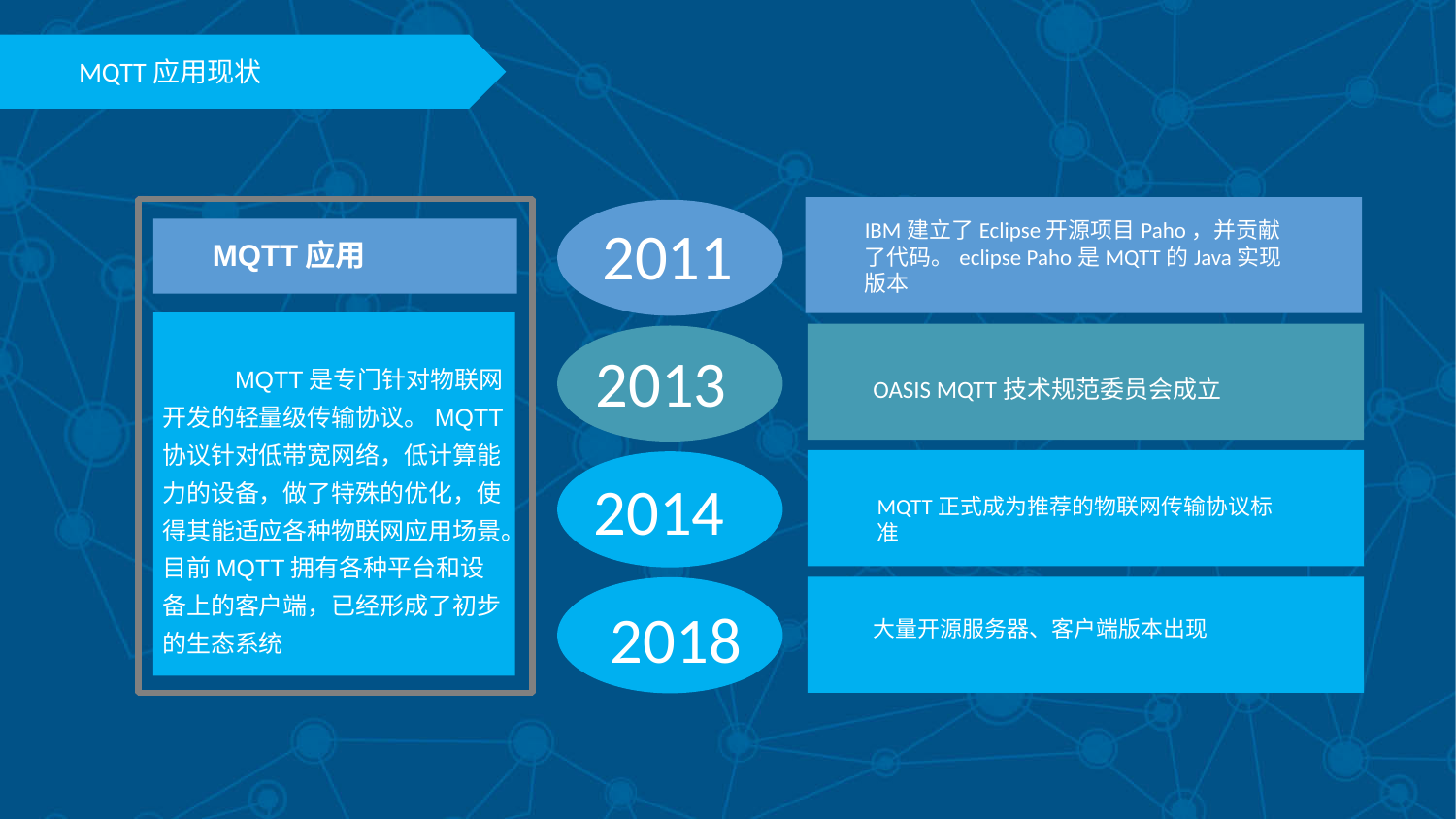

MQTT应用现状

IBM建立了Eclipse开源项目Paho，并贡献了代码。eclipse Paho是MQTT的Java实现版本

      MQTT应用

MQTT是专门针对物联网开发的轻量级传输协议。MQTT协议针对低带宽网络，低计算能力的设备，做了特殊的优化，使得其能适应各种物联网应用场景。目前MQTT拥有各种平台和设备上的客户端，已经形成了初步的生态系统

 2011

OASIS MQTT技术规范委员会成立

 2013

MQTT正式成为推荐的物联网传输协议标准

 2014

大量开源服务器、客户端版本出现

 2018